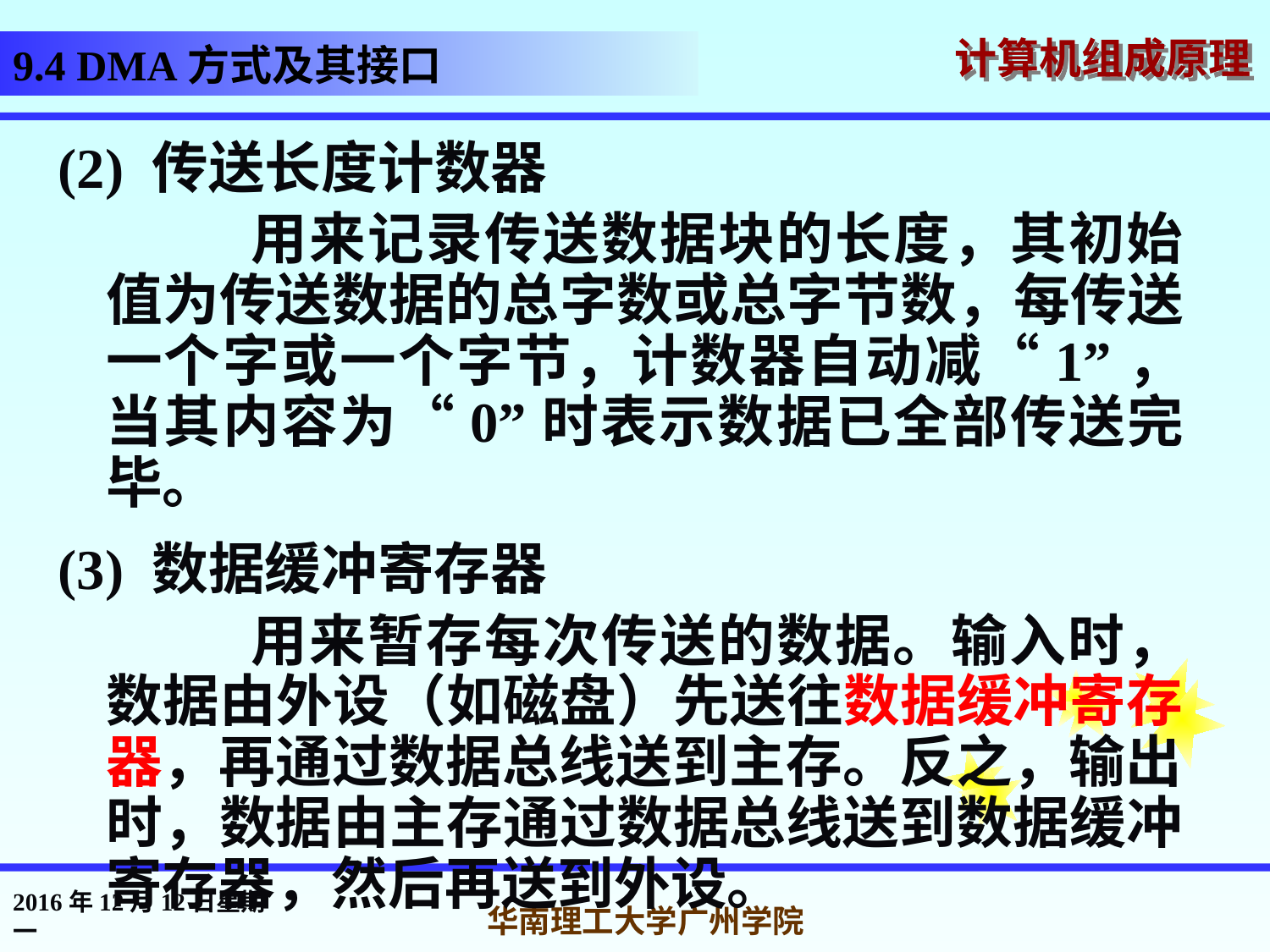

# 9.4 DMA方式及其接口
(2) 传送长度计数器
            用来记录传送数据块的长度，其初始值为传送数据的总字数或总字节数，每传送一个字或一个字节，计数器自动减“1”，当其内容为“0”时表示数据已全部传送完毕。
(3) 数据缓冲寄存器
            用来暂存每次传送的数据。输入时，数据由外设（如磁盘）先送往数据缓冲寄存器，再通过数据总线送到主存。反之，输出时，数据由主存通过数据总线送到数据缓冲寄存器，然后再送到外设。
2016年12月12日星期一
华南理工大学广州学院